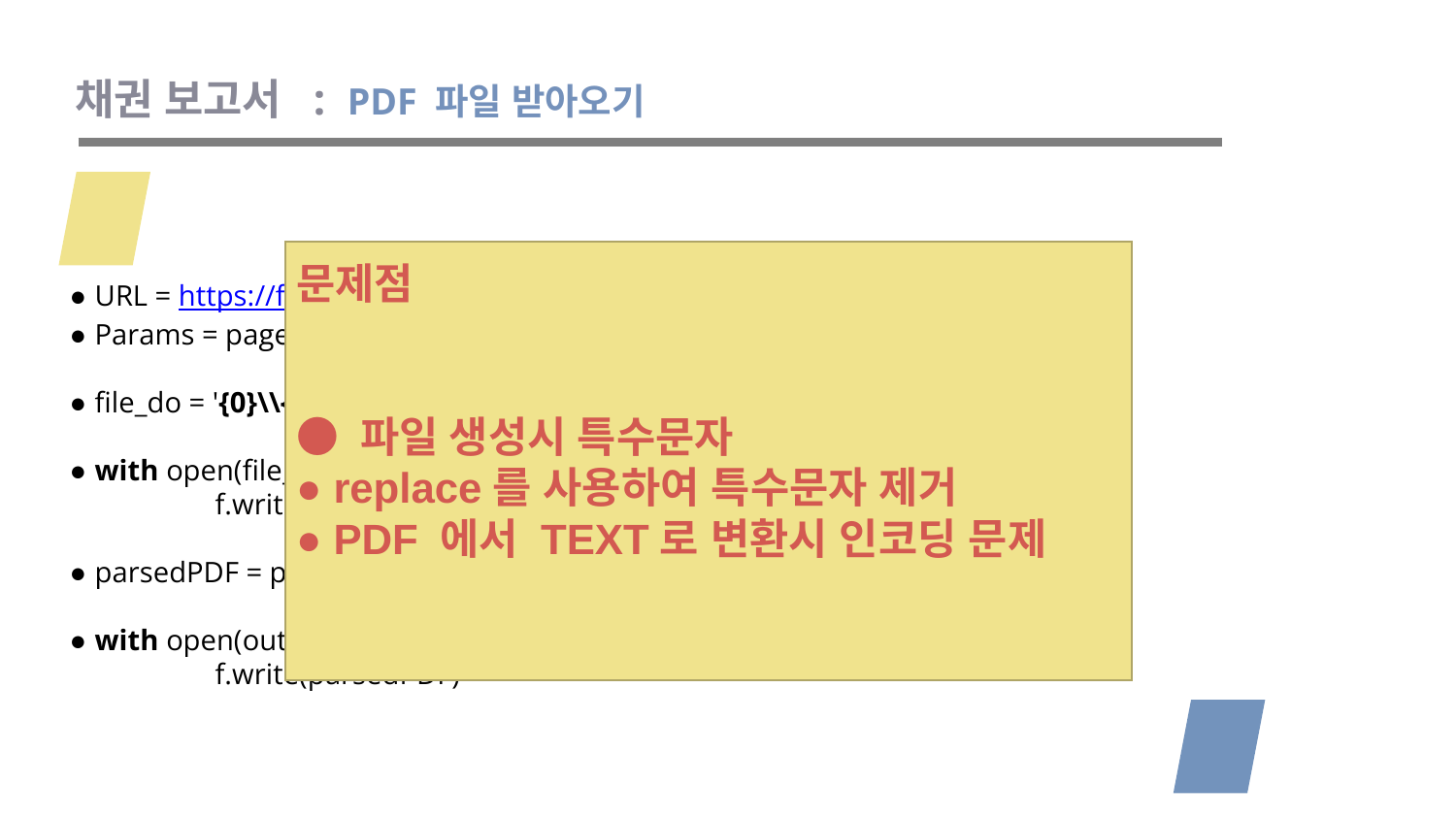

채권 보고서  :  PDF 파일 받아오기

문제점

● 파일 생성시 특수문자
● replace를 사용하여 특수문자 제거
● PDF 에서 TEXT로 변환시 인코딩 문제

● URL = https://finance.naver.com/research/debenture_list.nhn
● Params = page

● file_do = '{0}\\{1}_{2}_{3}.pdf'.format(os.getcwd(),bank_name,date,title)

● with open(file_do,'wb') as f:
	f.write(requests.get(file_href).content)

● parsedPDF = parser.from_file(pdf_filepath)["content"]

● with open(output_filepath,'w',encoding = 'utf-8') as f:
	f.write(parsedPDF)